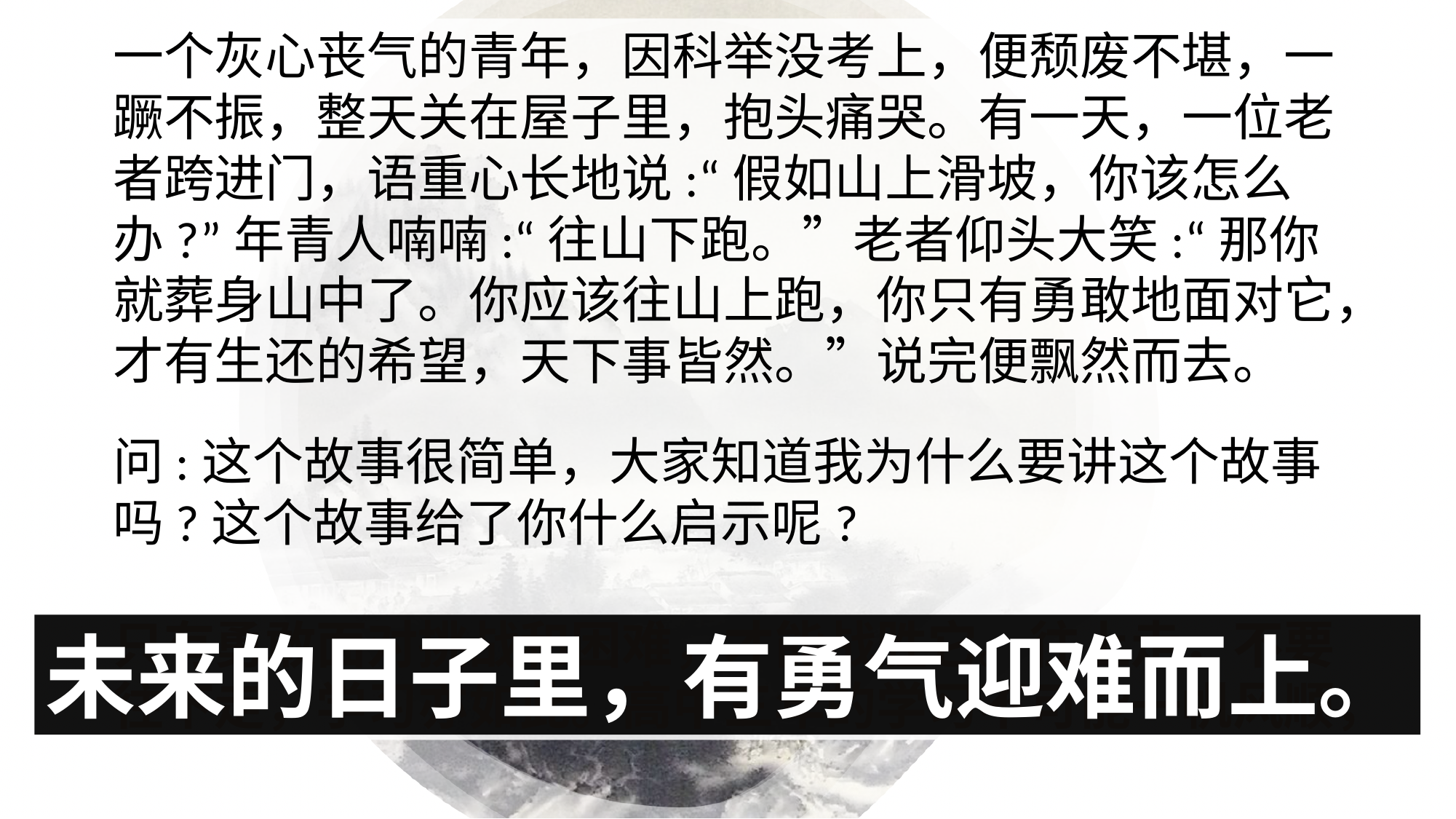

一个灰心丧气的青年，因科举没考上，便颓废不堪，一蹶不振，整天关在屋子里，抱头痛哭。有一天，一位老者跨进门，语重心长地说:“假如山上滑坡，你该怎么办?”年青人喃喃:“往山下跑。”老者仰头大笑:“那你就葬身山中了。你应该往山上跑，你只有勇敢地面对它，才有生还的希望，天下事皆然。”说完便飘然而去。

问:这个故事很简单，大家知道我为什么要讲这个故事吗?这个故事给了你什么启示呢?

只有勇敢面对挑战和困难，才能战胜它。往上走，不要往下走，学习亦如此。高中三年的学习不可能一帆风顺，
未来的日子里，有勇气迎难而上。